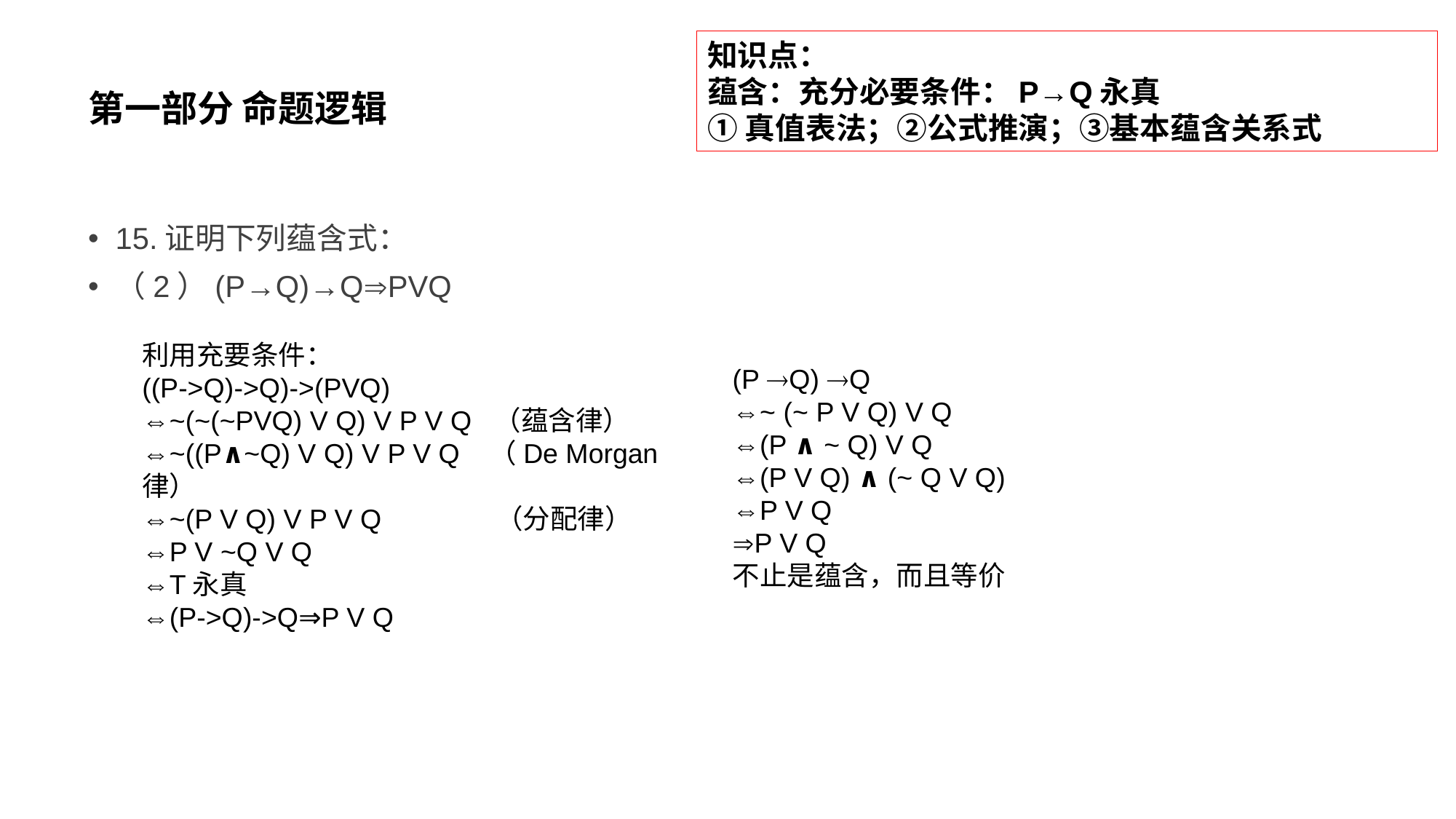

# 第一部分 命题逻辑
知识点：
蕴含：充分必要条件：P→Q永真
①真值表法；②公式推演；③基本蕴含关系式
15.证明下列蕴含式：
（2）(P→Q)→Q⇒PVQ
利用充要条件：
((P->Q)->Q)->(PVQ)
⇔~(~(~PVQ) V Q) V P V Q  （蕴含律）
⇔~((P∧~Q) V Q) V P V Q   （De Morgan律）
⇔~(P V Q) V P V Q              （分配律）
⇔P V ~Q V Q
⇔T永真
⇔(P->Q)->Q⇒P V Q
(P →Q) →Q
⇔~ (~ P V Q) V Q
⇔(P ∧ ~ Q) V Q
⇔(P V Q) ∧ (~ Q V Q)
⇔P V Q
⇒P V Q
不止是蕴含，而且等价